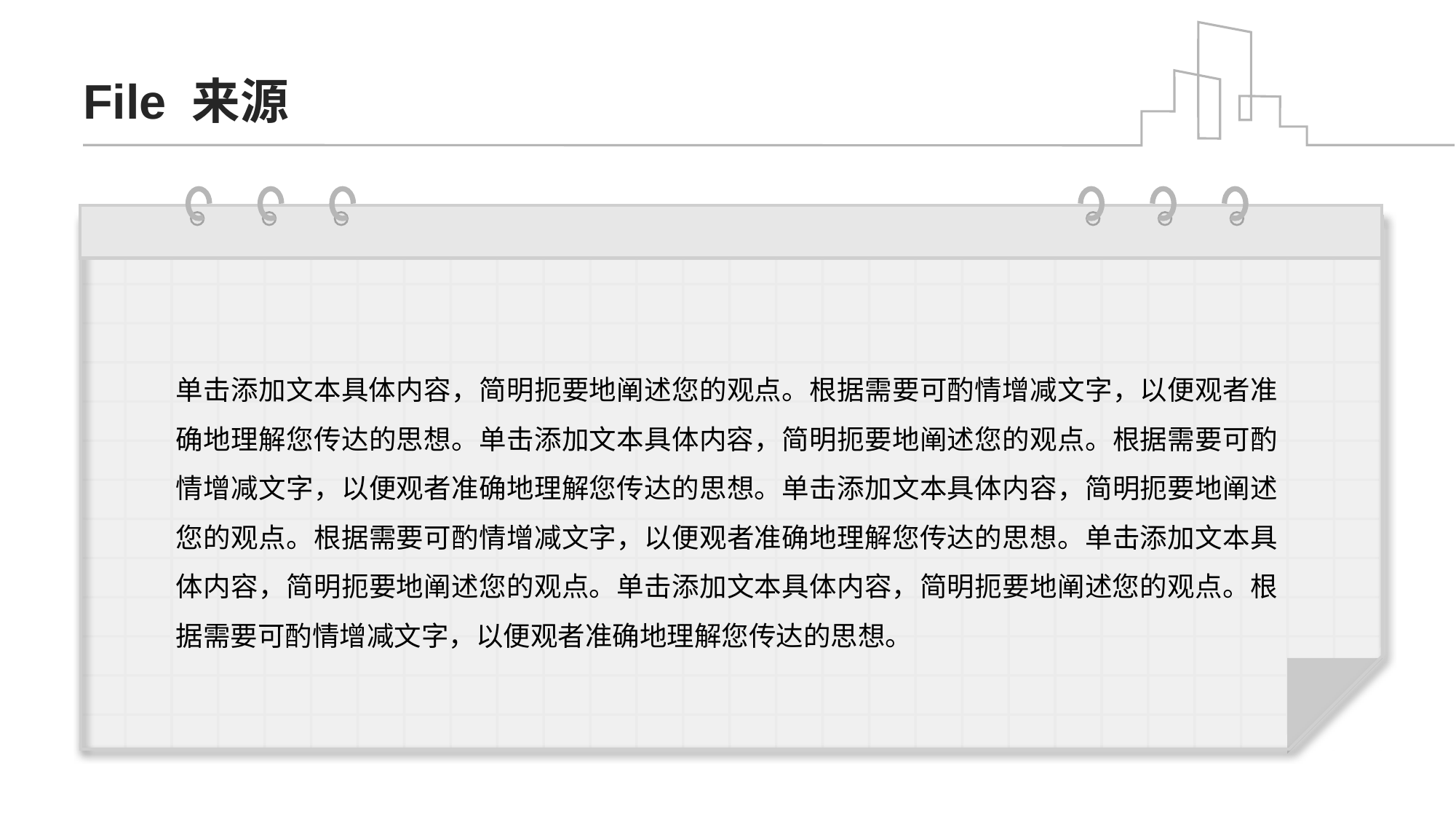

# File 来源

单击添加文本具体内容，简明扼要地阐述您的观点。根据需要可酌情增减文字，以便观者准确地理解您传达的思想。单击添加文本具体内容，简明扼要地阐述您的观点。根据需要可酌情增减文字，以便观者准确地理解您传达的思想。单击添加文本具体内容，简明扼要地阐述您的观点。根据需要可酌情增减文字，以便观者准确地理解您传达的思想。单击添加文本具体内容，简明扼要地阐述您的观点。单击添加文本具体内容，简明扼要地阐述您的观点。根据需要可酌情增减文字，以便观者准确地理解您传达的思想。